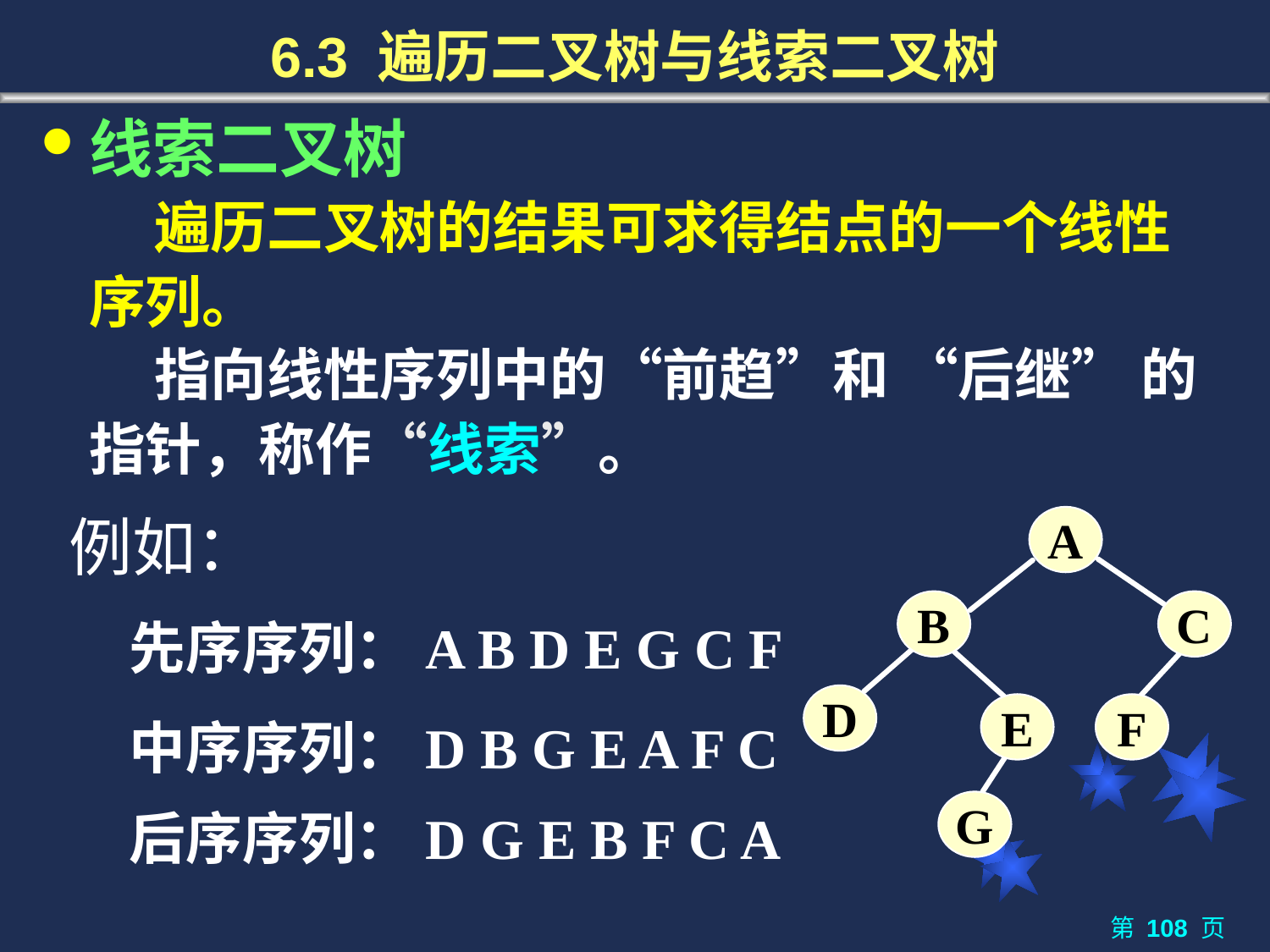

# 6.3 遍历二叉树与线索二叉树
线索二叉树
	    遍历二叉树的结果可求得结点的一个线性序列。
	    指向线性序列中的“前趋”和 “后继” 的指针，称作“线索”。
例如：
A

B
C

D
E
F

G
   先序序列：A B D E G C F
   中序序列：D B G E A F C
   后序序列：D G E B F C A
第 108 页